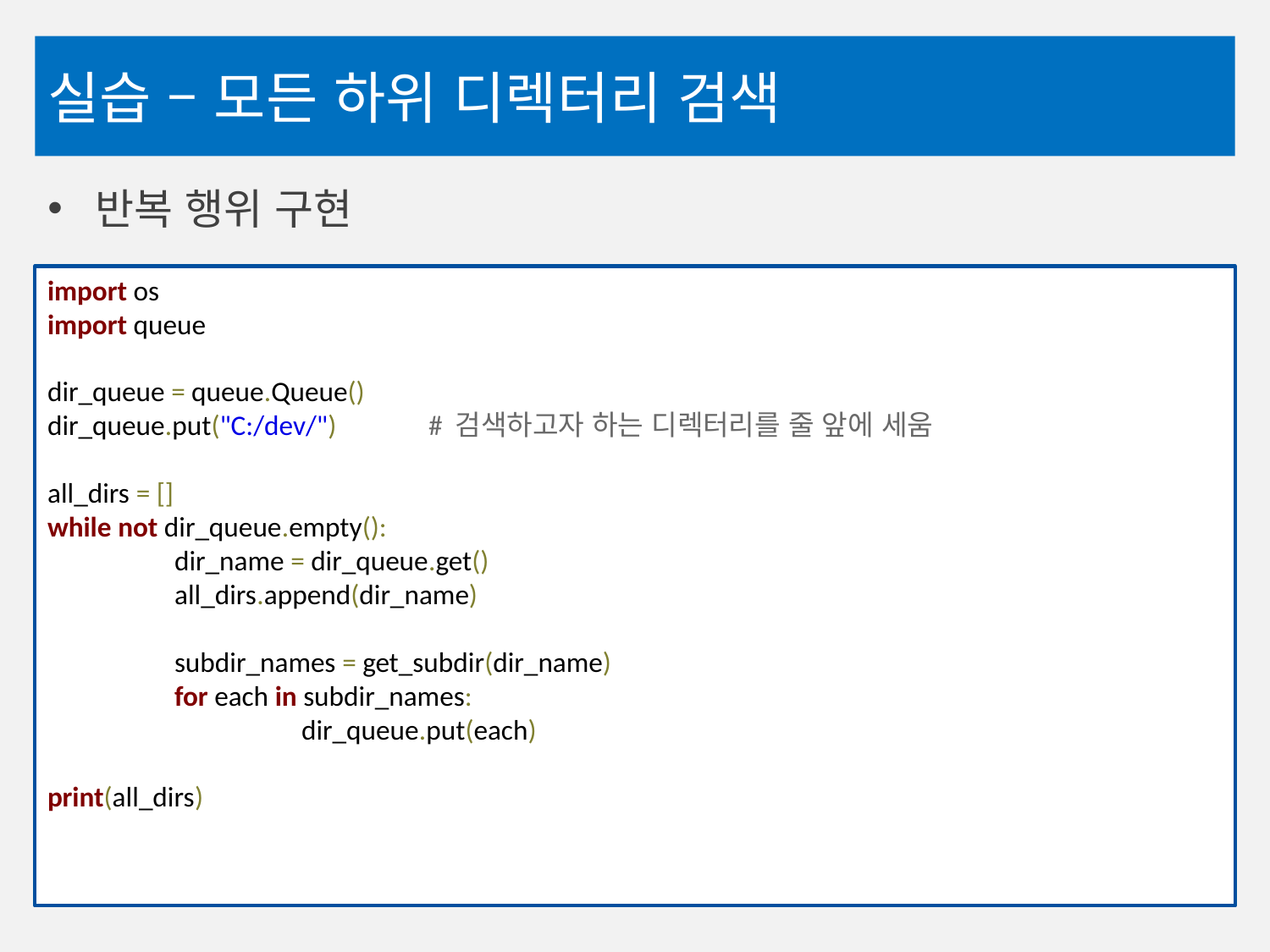

# 실습 – 모든 하위 디렉터리 검색
반복 행위 구현
import os
import queue

dir_queue = queue.Queue()
dir_queue.put("C:/dev/")	# 검색하고자 하는 디렉터리를 줄 앞에 세움

all_dirs = []
while not dir_queue.empty():
	dir_name = dir_queue.get()
	all_dirs.append(dir_name)

	subdir_names = get_subdir(dir_name)
	for each in subdir_names:
		dir_queue.put(each)

print(all_dirs)